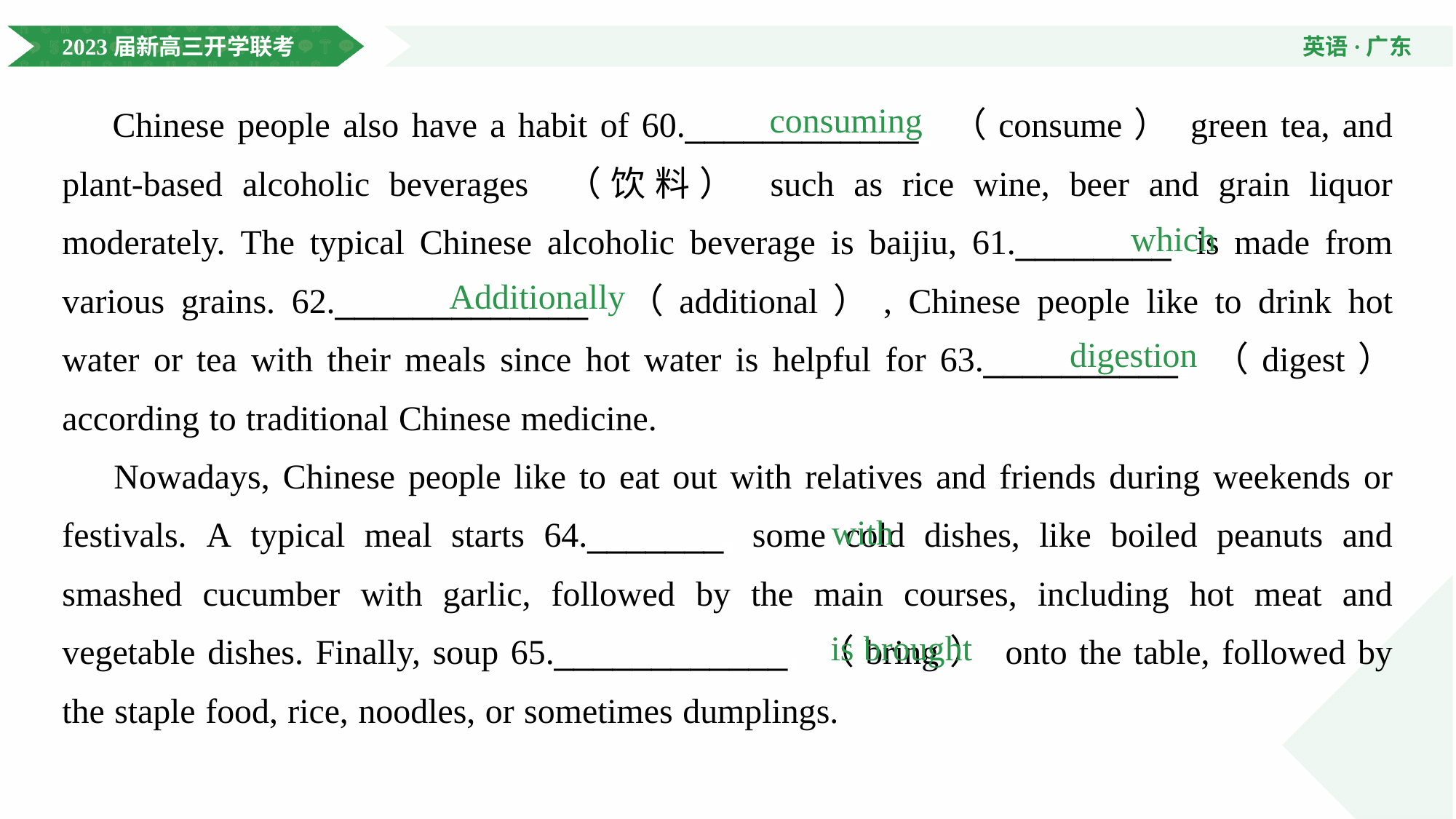

consuming
    Chinese people also have a habit of 60.____________. （consume） green tea, and plant-based alcoholic beverages （饮料） such as rice wine, beer and grain liquor moderately. The typical Chinese alcoholic beverage is baijiu, 61.________. is made from various grains. 62._____________. （additional）, Chinese people like to drink hot water or tea with their meals since hot water is helpful for 63.__________. （digest） according to traditional Chinese medicine.
    Nowadays, Chinese people like to eat out with relatives and friends during weekends or festivals. A typical meal starts 64._______. some cold dishes, like boiled peanuts and smashed cucumber with garlic, followed by the main courses, including hot meat and vegetable dishes. Finally, soup 65.____________. （bring） onto the table, followed by the staple food, rice, noodles, or sometimes dumplings.
which
Additionally
digestion
with
is brought